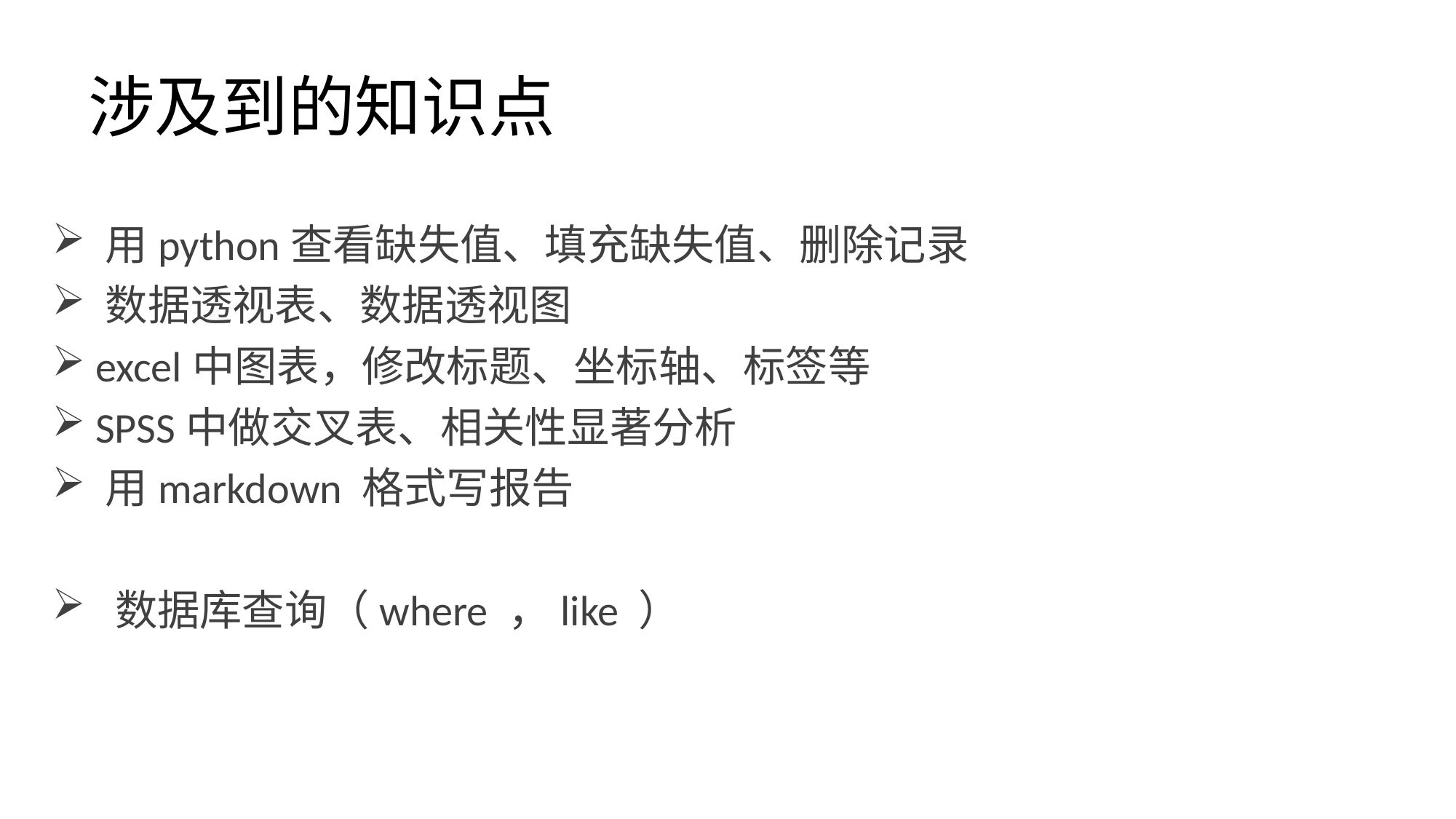

# 涉及到的知识点
 用python查看缺失值、填充缺失值、删除记录
 数据透视表、数据透视图
 excel中图表，修改标题、坐标轴、标签等
 SPSS中做交叉表、相关性显著分析
 用markdown 格式写报告

  数据库查询（where ，like ）